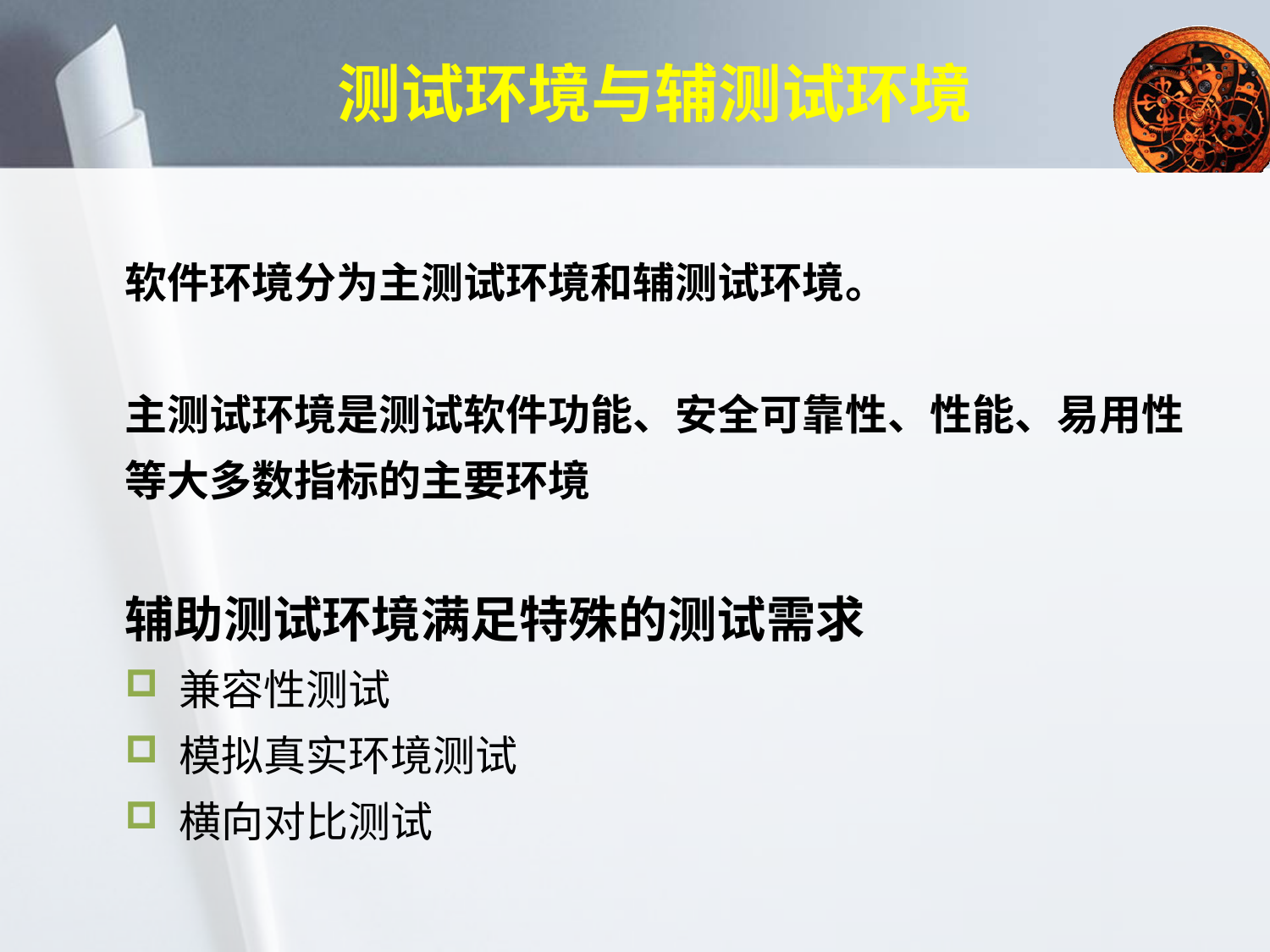

# 测试环境与辅测试环境
软件环境分为主测试环境和辅测试环境。

主测试环境是测试软件功能、安全可靠性、性能、易用性等大多数指标的主要环境

辅助测试环境满足特殊的测试需求
 兼容性测试
 模拟真实环境测试
 横向对比测试